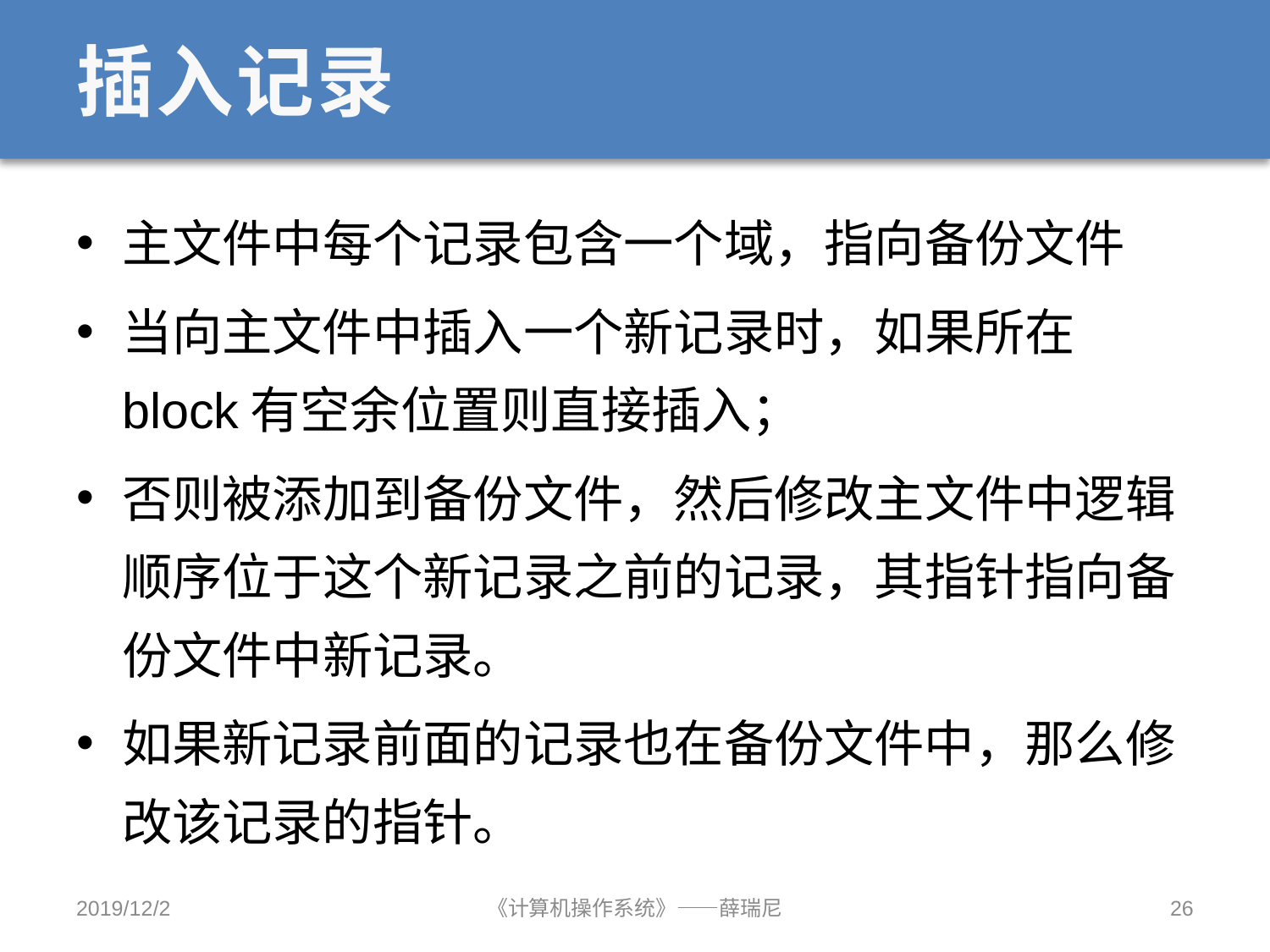

# 插入记录
主文件中每个记录包含一个域，指向备份文件
当向主文件中插入一个新记录时，如果所在block有空余位置则直接插入；
否则被添加到备份文件，然后修改主文件中逻辑顺序位于这个新记录之前的记录，其指针指向备份文件中新记录。
如果新记录前面的记录也在备份文件中，那么修改该记录的指针。
2019/12/2
《计算机操作系统》——薛瑞尼
26